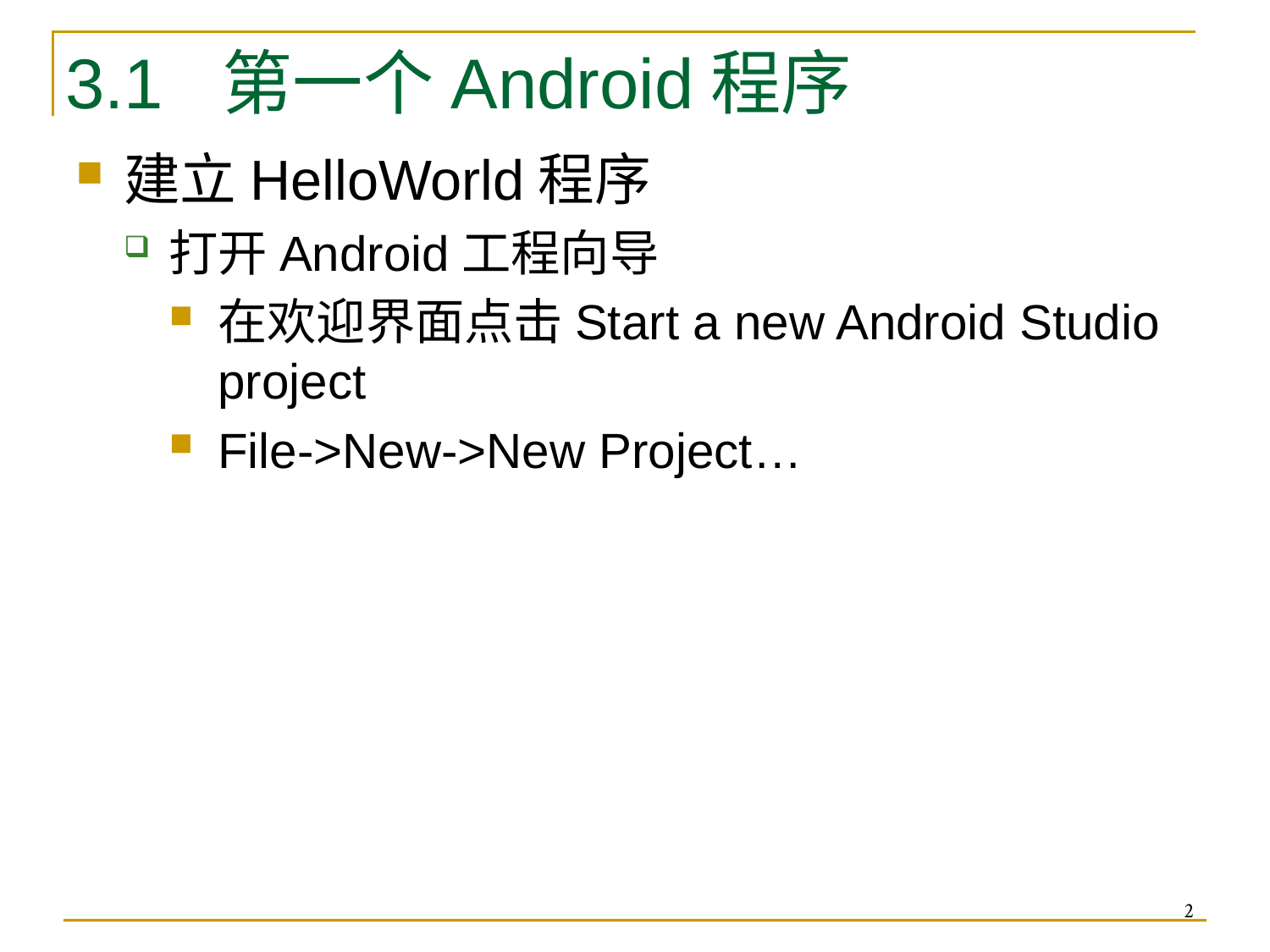

3.1 第一个Android程序
建立HelloWorld程序
打开Android工程向导
在欢迎界面点击Start a new Android Studio project
File->New->New Project…
2